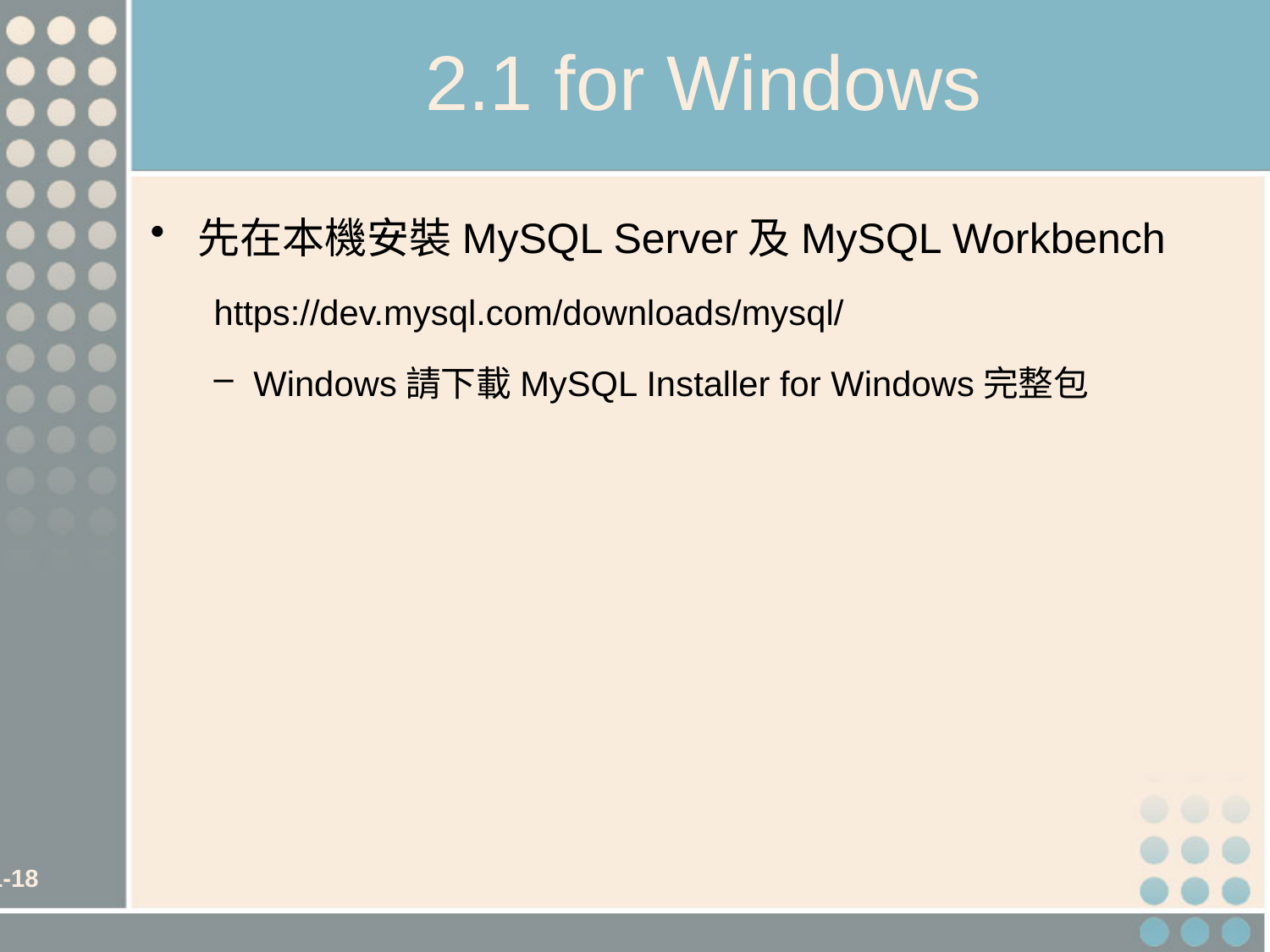

# 2.1 for Windows
先在本機安裝MySQL Server及MySQL Workbench
https://dev.mysql.com/downloads/mysql/
Windows請下載MySQL Installer for Windows完整包